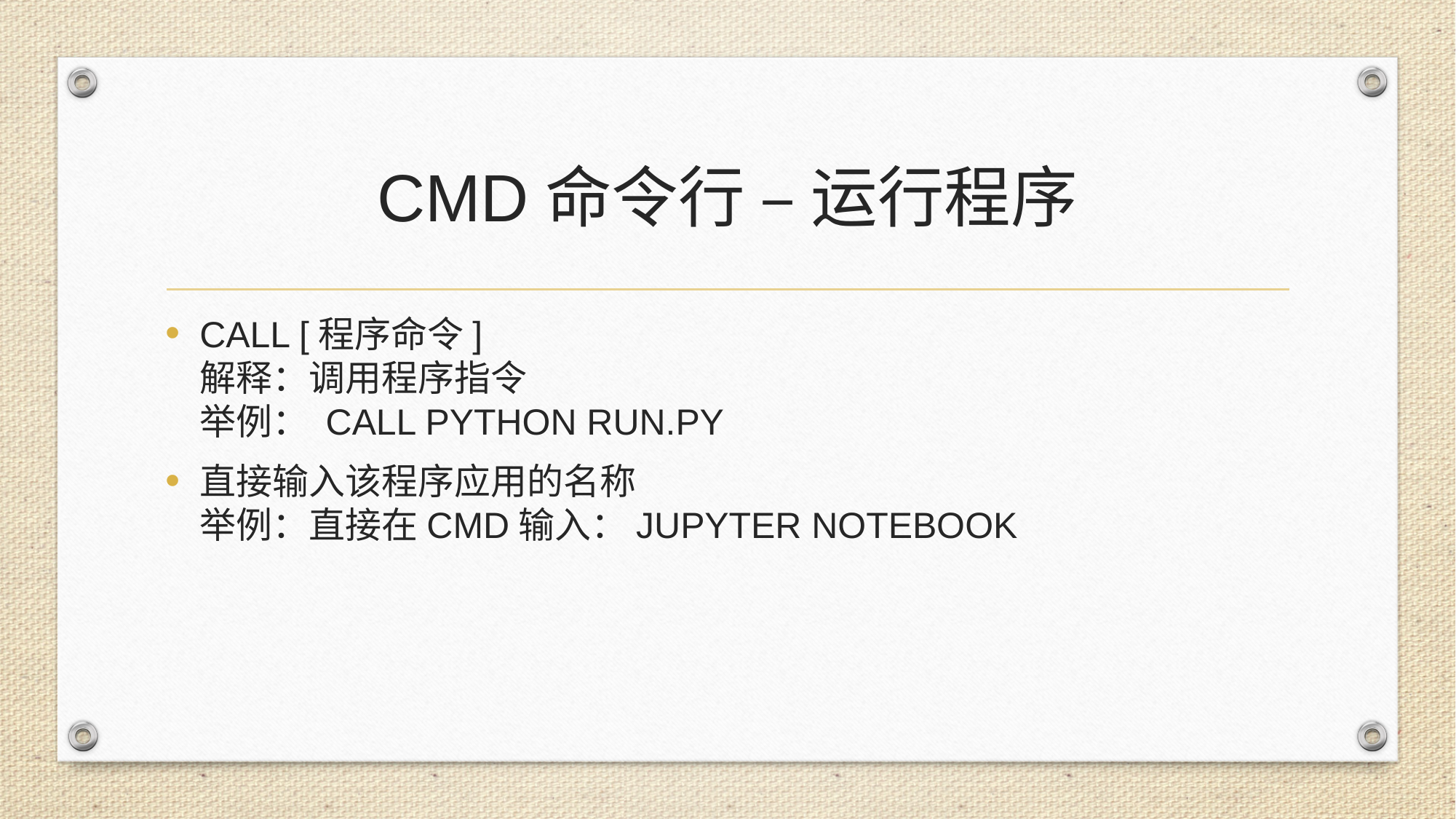

# CMD命令行 – 运行程序
CALL [程序命令]
解释：调用程序指令
举例： CALL PYTHON RUN.PY
直接输入该程序应用的名称
举例：直接在CMD输入：JUPYTER NOTEBOOK